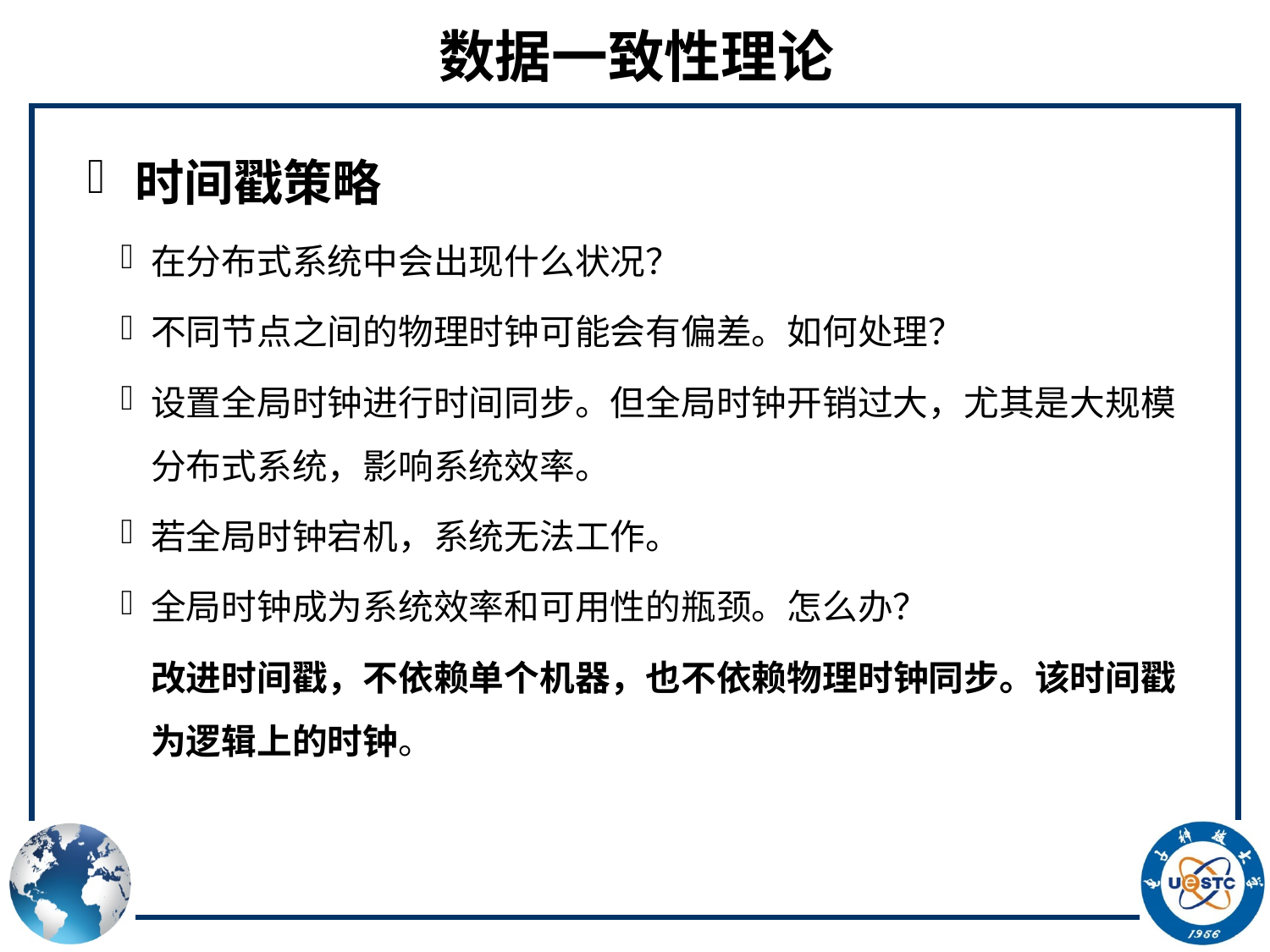

# 数据一致性理论
时间戳策略
在分布式系统中会出现什么状况？
不同节点之间的物理时钟可能会有偏差。如何处理？
设置全局时钟进行时间同步。但全局时钟开销过大，尤其是大规模分布式系统，影响系统效率。
若全局时钟宕机，系统无法工作。
全局时钟成为系统效率和可用性的瓶颈。怎么办？
改进时间戳，不依赖单个机器，也不依赖物理时钟同步。该时间戳为逻辑上的时钟。